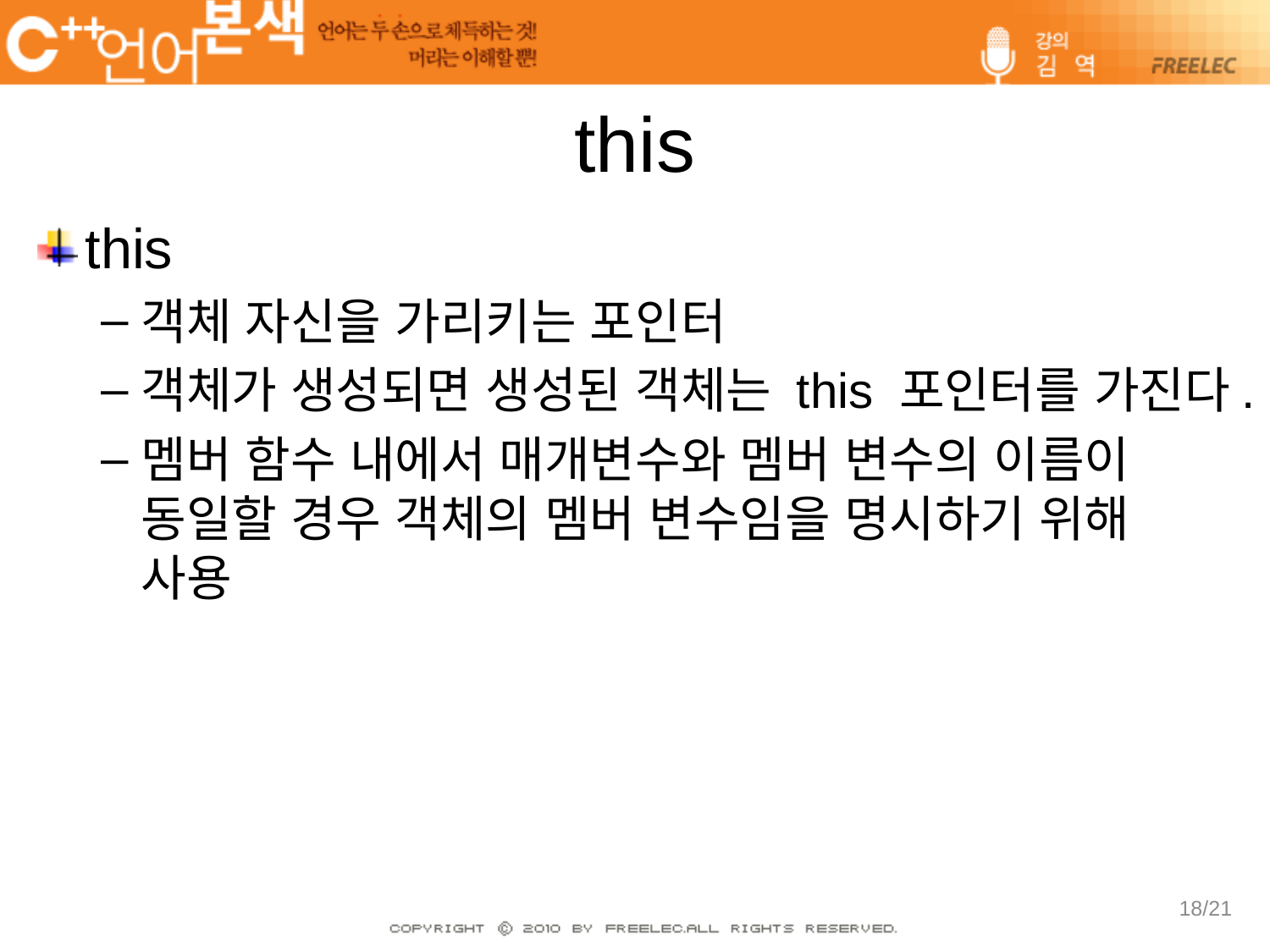

# this
this
객체 자신을 가리키는 포인터
객체가 생성되면 생성된 객체는 this 포인터를 가진다.
멤버 함수 내에서 매개변수와 멤버 변수의 이름이 동일할 경우 객체의 멤버 변수임을 명시하기 위해 사용
18/21